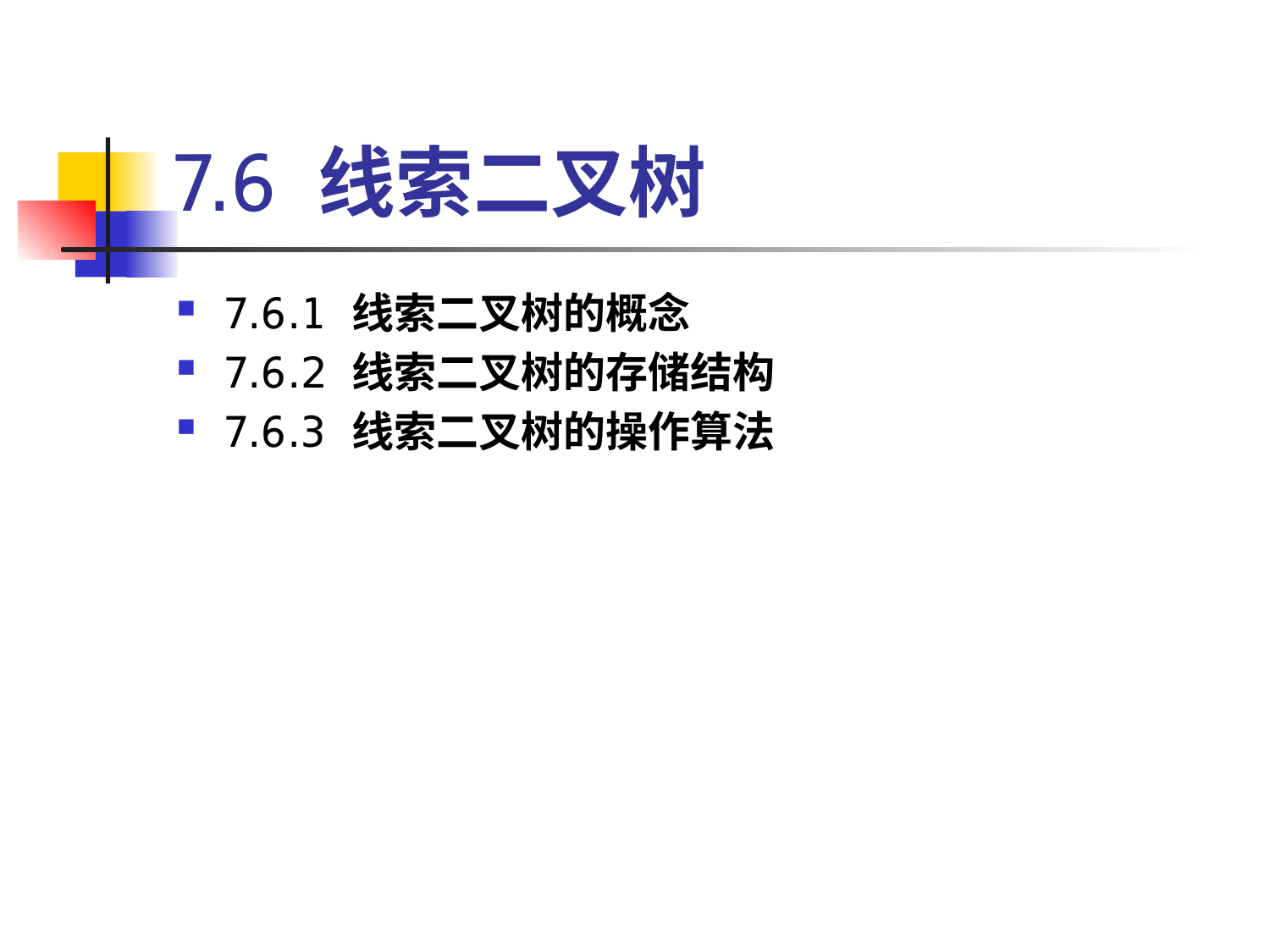

# 7.6 线索二叉树
7.6.1 线索二叉树的概念
7.6.2 线索二叉树的存储结构
7.6.3 线索二叉树的操作算法